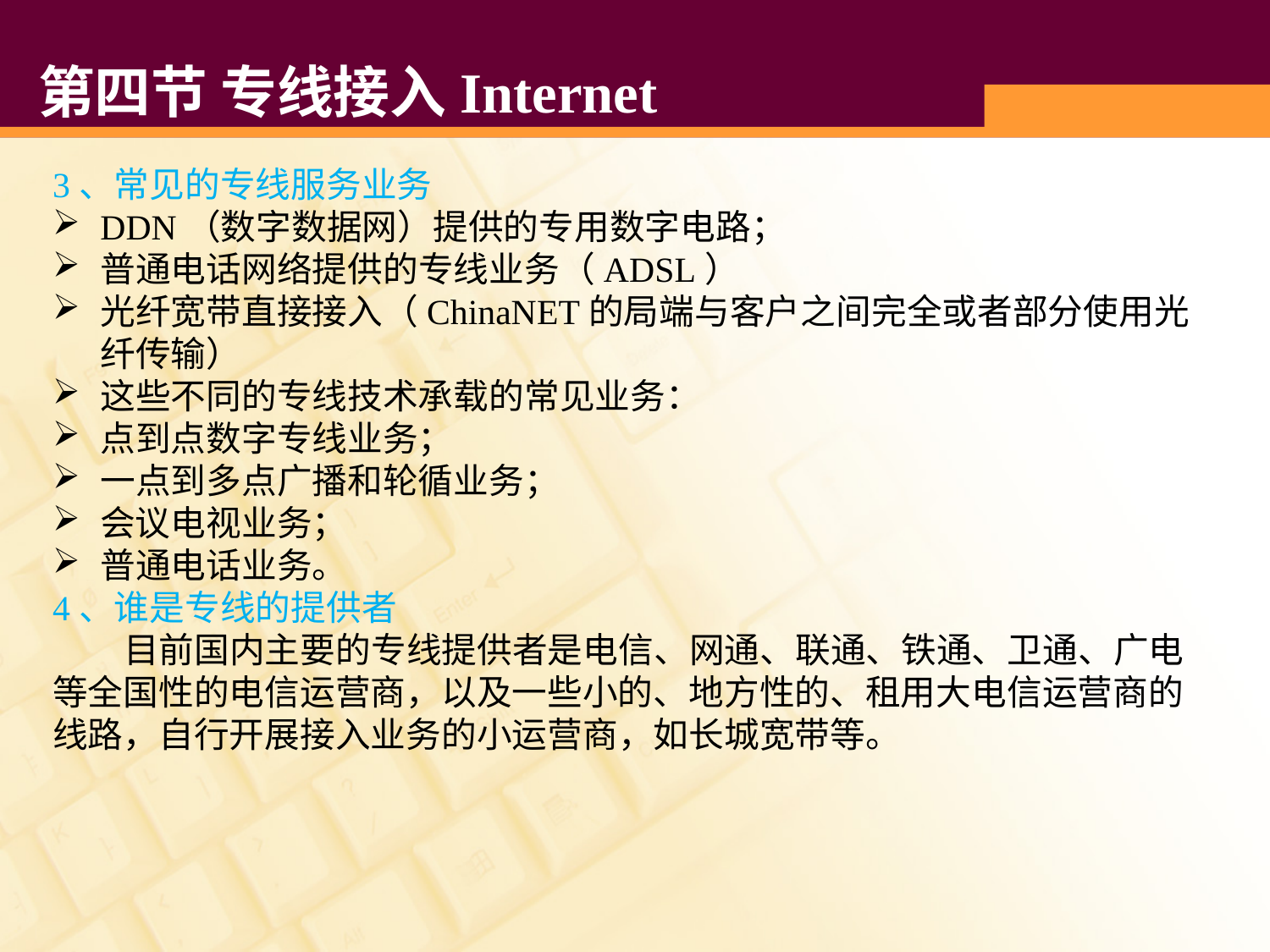

# 第四节 专线接入Internet
3、常见的专线服务业务
DDN（数字数据网）提供的专用数字电路；
普通电话网络提供的专线业务（ADSL）
光纤宽带直接接入（ChinaNET的局端与客户之间完全或者部分使用光纤传输）
这些不同的专线技术承载的常见业务：
点到点数字专线业务；
一点到多点广播和轮循业务；
会议电视业务；
普通电话业务。
4、谁是专线的提供者
        目前国内主要的专线提供者是电信、网通、联通、铁通、卫通、广电等全国性的电信运营商，以及一些小的、地方性的、租用大电信运营商的线路，自行开展接入业务的小运营商，如长城宽带等。